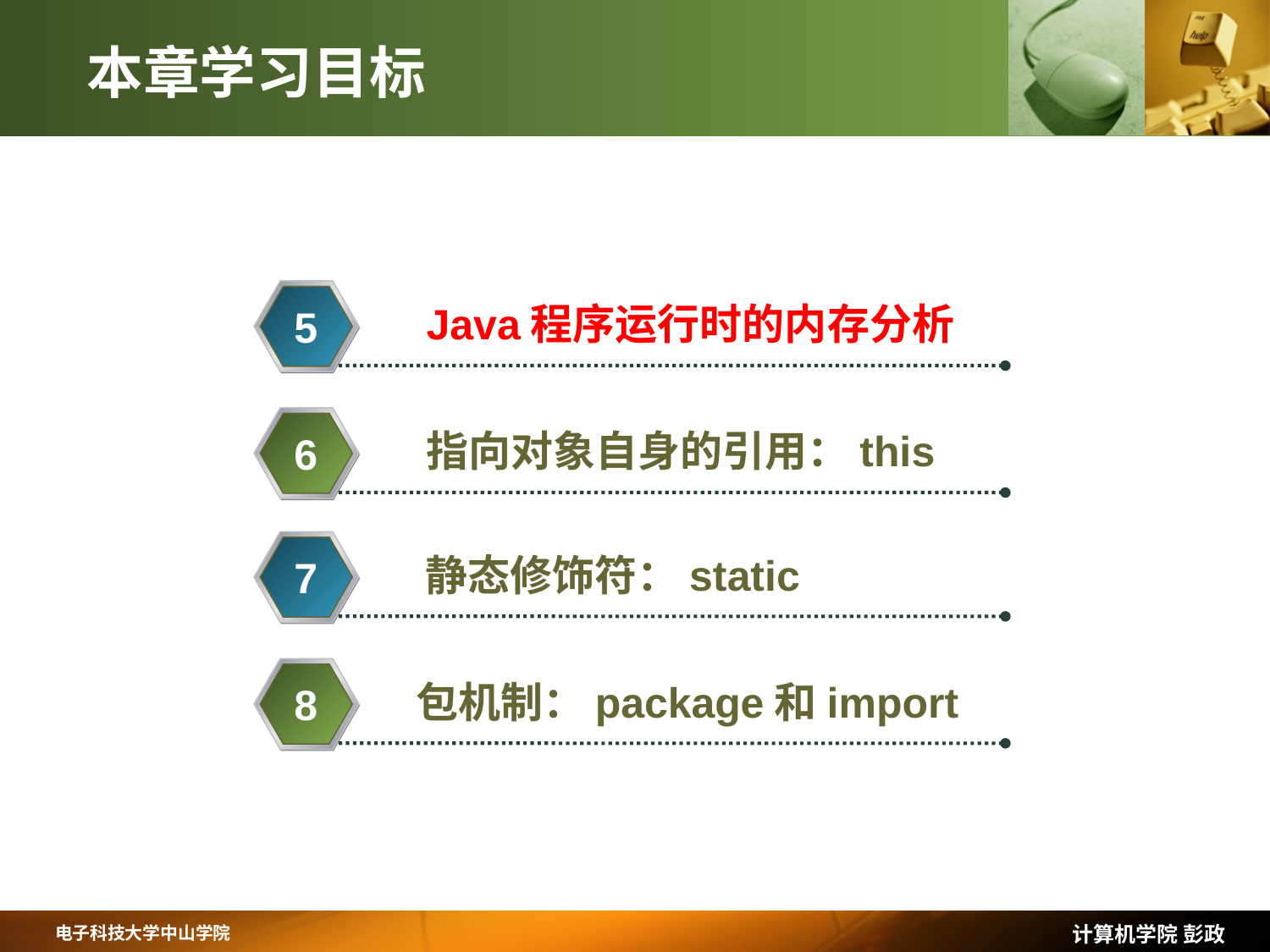

# 本章学习目标

Java程序运行时的内存分析
5

指向对象自身的引用：this
6

静态修饰符：static
7

包机制：package和import
8

计算机学院 彭政
电子科技大学中山学院